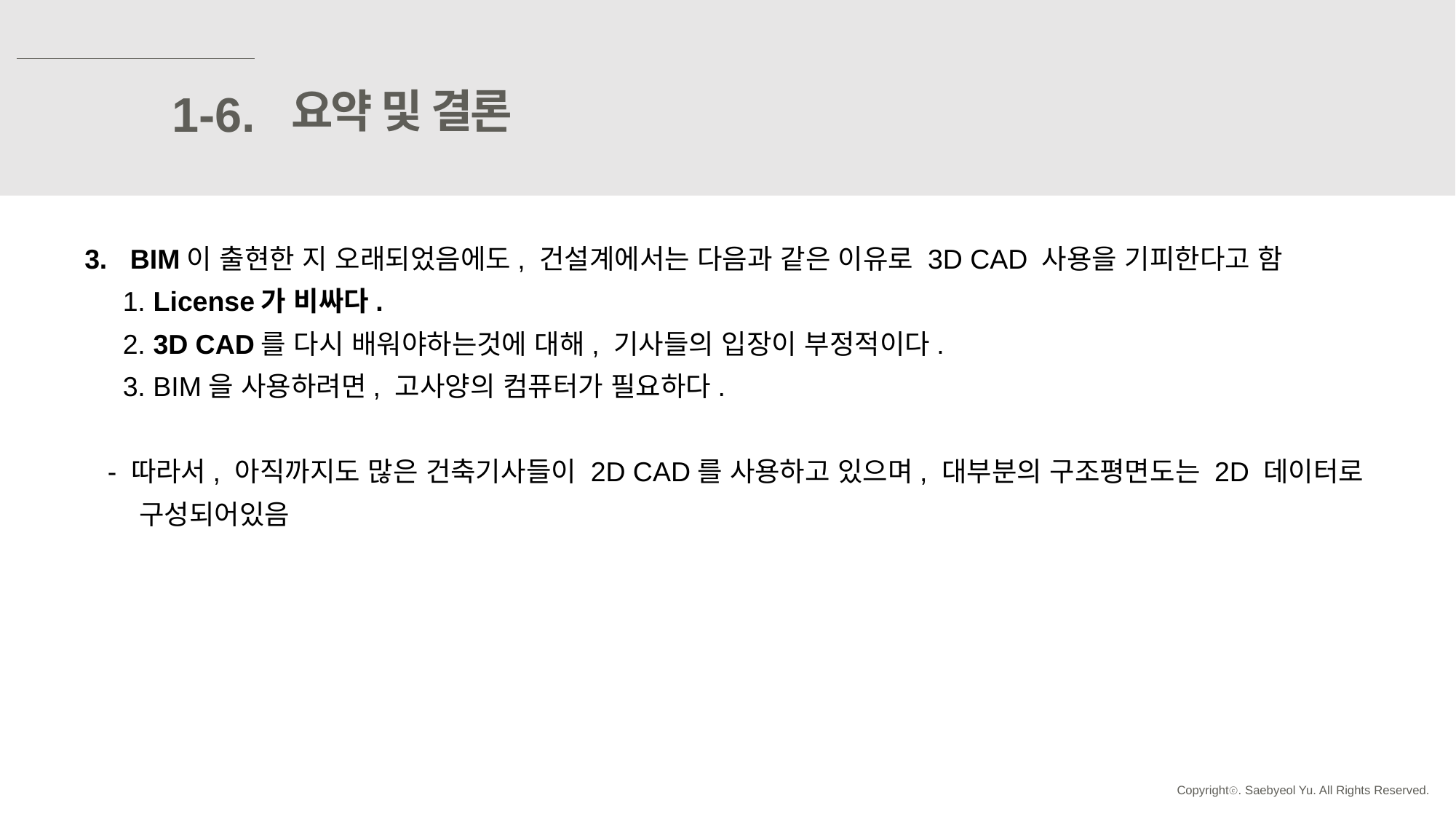

요약 및 결론
1-6.
3.   BIM이 출현한 지 오래되었음에도, 건설계에서는 다음과 같은 이유로 3D CAD 사용을 기피한다고 함
     1. License가 비싸다.
     2. 3D CAD를 다시 배워야하는것에 대해, 기사들의 입장이 부정적이다.
     3. BIM을 사용하려면, 고사양의 컴퓨터가 필요하다.

   - 따라서, 아직까지도 많은 건축기사들이 2D CAD를 사용하고 있으며, 대부분의 구조평면도는 2D 데이터로 구성되어있음